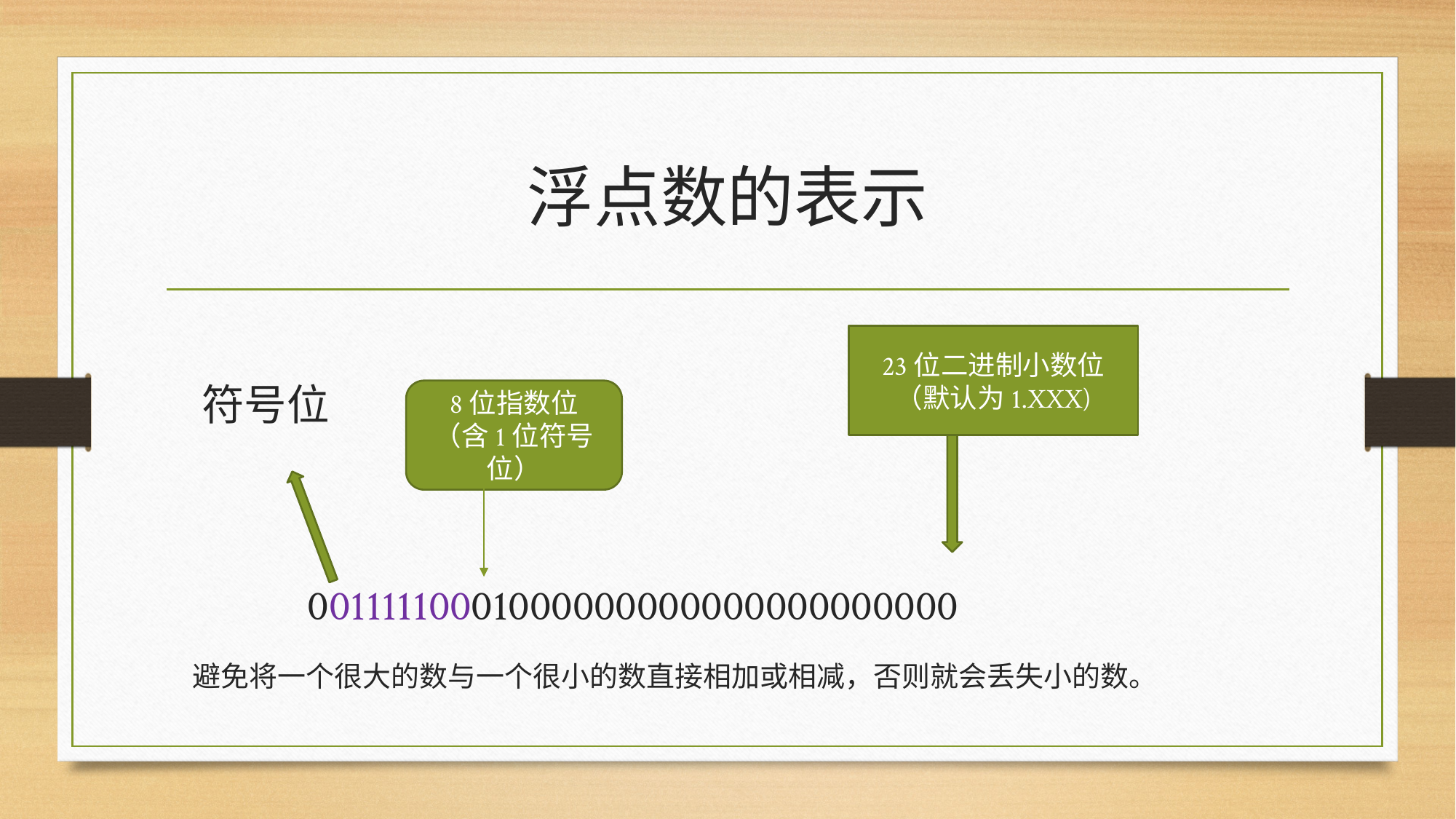

# 浮点数的表示

   符号位

               00111110001000000000000000000000
  避免将一个很大的数与一个很小的数直接相加或相减，否则就会丢失小的数。

23位二进制小数位（默认为1.XXX)
8位指数位
（含1位符号位）